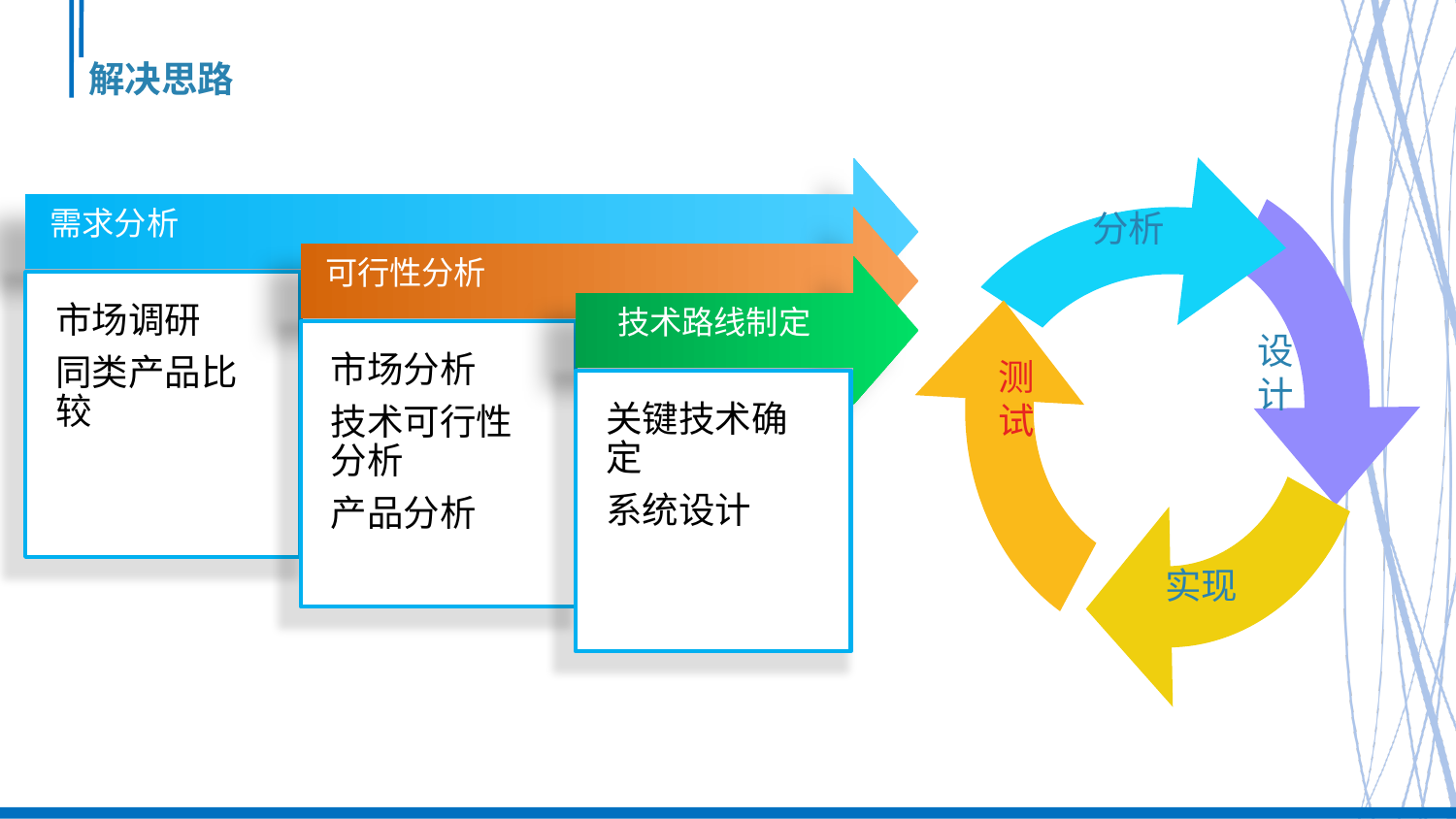

# 解决思路
 需求分析

分析
 可行性分析
技术路线制定
市场调研
同类产品比较

市场分析
技术可行性分析
产品分析
设计
测试
关键技术确定
系统设计
实现